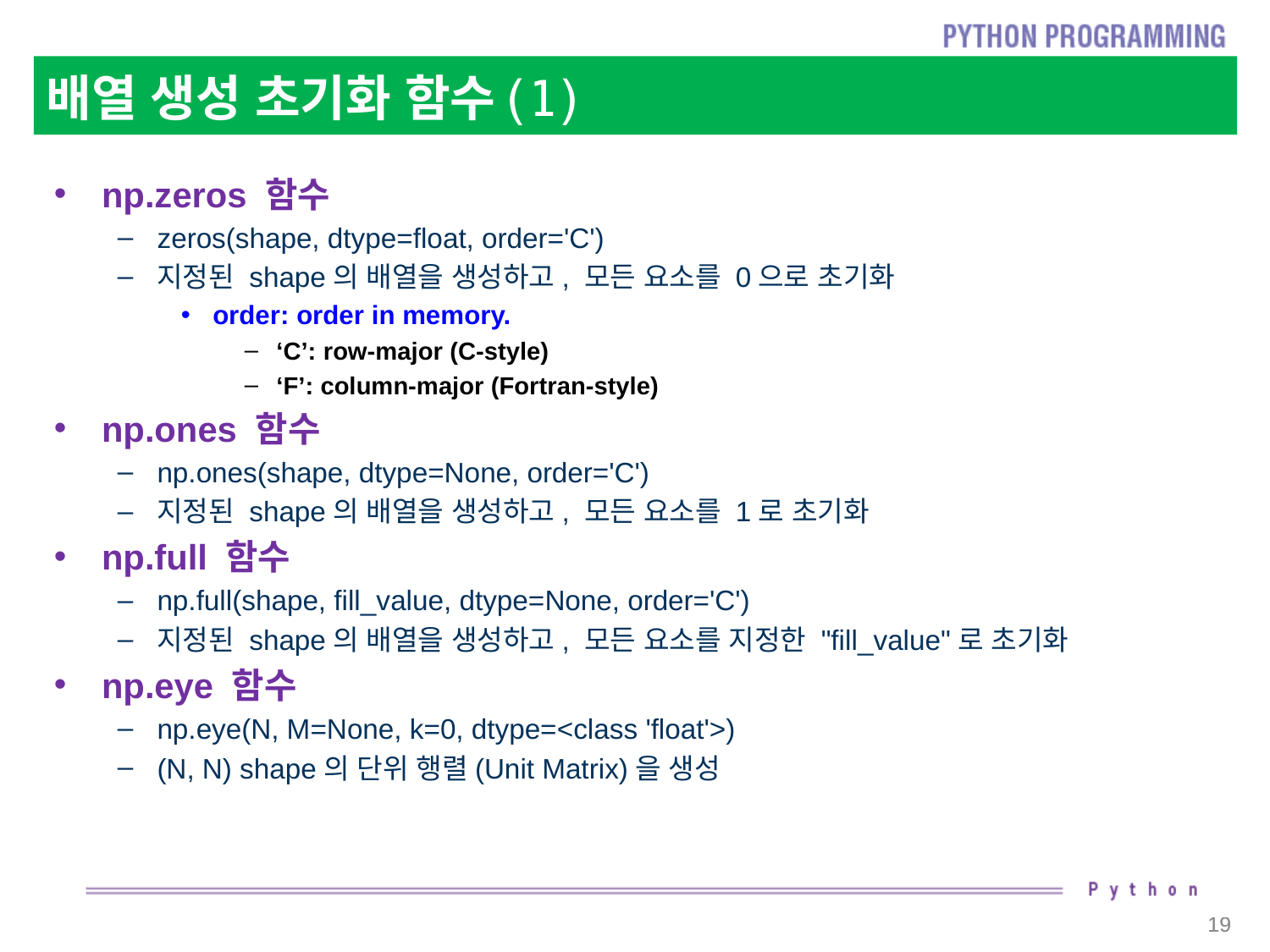

# 배열 생성 초기화 함수(1)
np.zeros 함수
zeros(shape, dtype=float, order='C')
지정된 shape의 배열을 생성하고, 모든 요소를 0으로 초기화
order: order in memory.
‘C’: row-major (C-style)
‘F’: column-major (Fortran-style)
np.ones 함수
np.ones(shape, dtype=None, order='C')
지정된 shape의 배열을 생성하고, 모든 요소를 1로 초기화
np.full 함수
np.full(shape, fill_value, dtype=None, order='C')
지정된 shape의 배열을 생성하고, 모든 요소를 지정한 "fill_value"로 초기화
np.eye 함수
np.eye(N, M=None, k=0, dtype=<class 'float'>)
(N, N) shape의 단위 행렬(Unit Matrix)을 생성

19